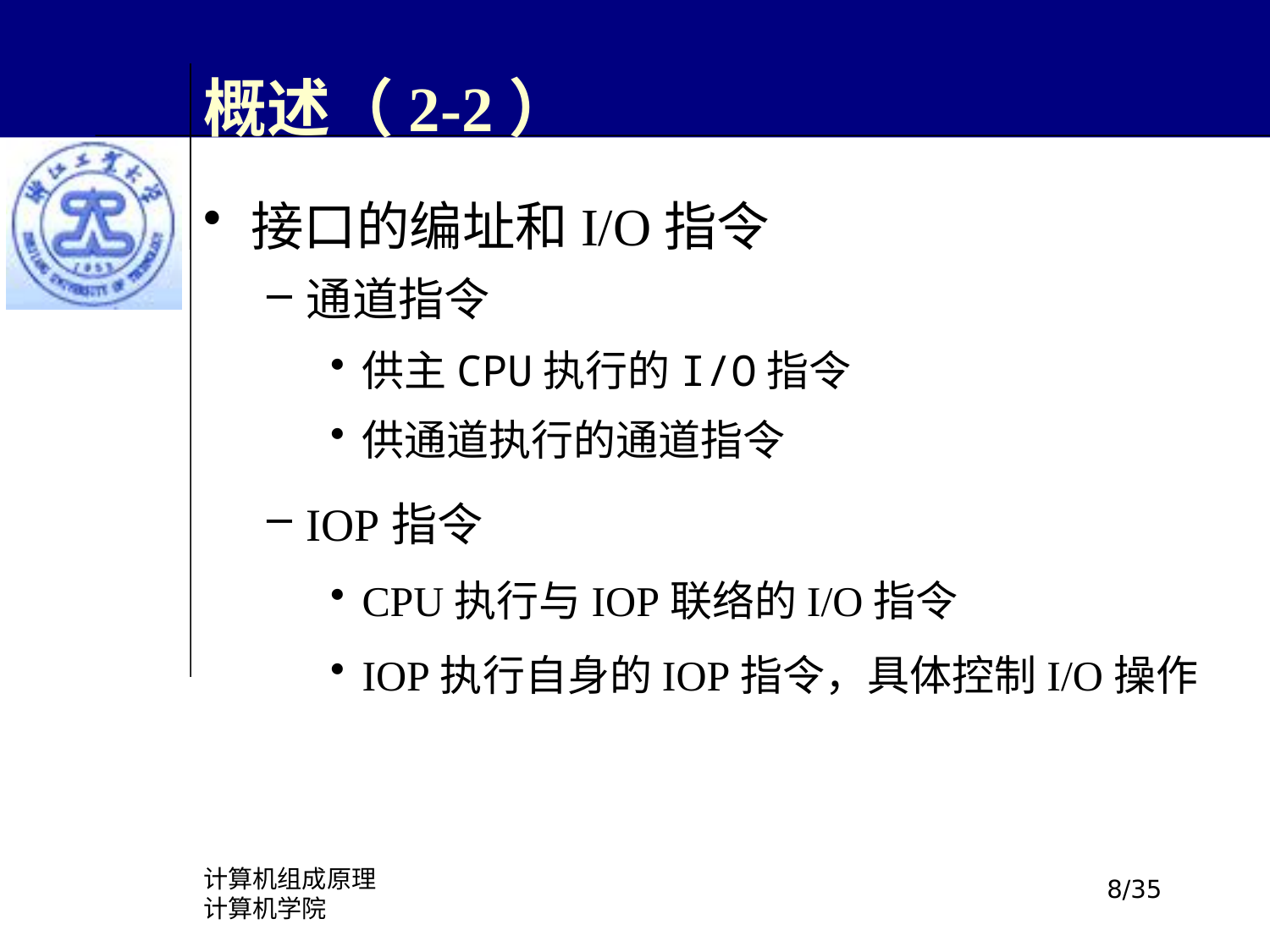

# 概述（2-2）
接口的编址和I/O指令
通道指令
供主CPU执行的I/O指令
供通道执行的通道指令
IOP指令
CPU执行与IOP联络的I/O指令
IOP执行自身的IOP指令，具体控制I/O操作

计算机组成原理
计算机学院
8/35